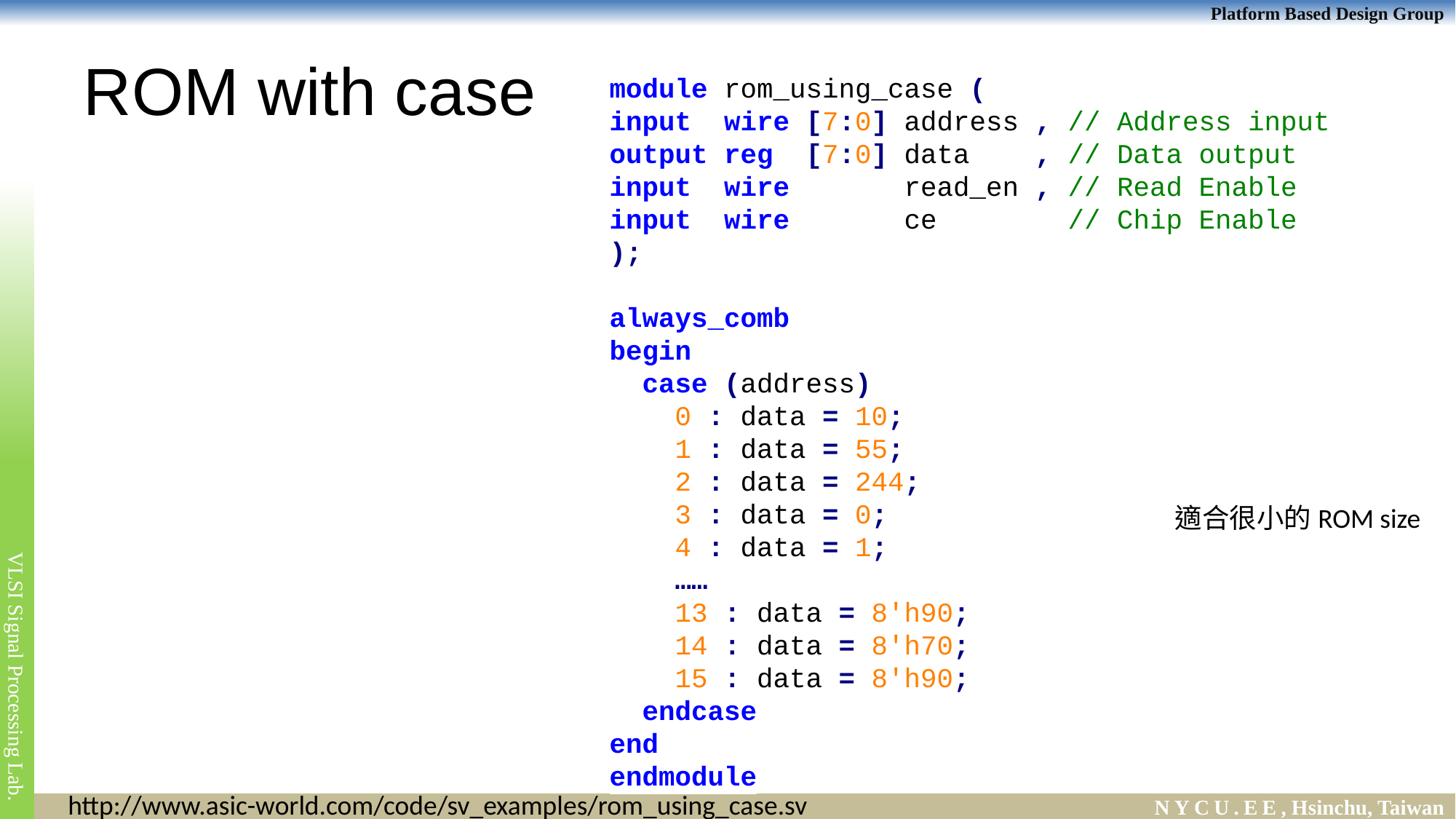

# ROM with case
module rom_using_case (
input  wire [7:0] address , // Address input
output reg  [7:0] data    , // Data output
input  wire       read_en , // Read Enable
input  wire       ce        // Chip Enable
);

always_comb
begin
  case (address)
    0 : data = 10;
    1 : data = 55;
    2 : data = 244;
    3 : data = 0;
    4 : data = 1;
    ……
    13 : data = 8'h90;
    14 : data = 8'h70;
    15 : data = 8'h90;
  endcase
end
endmodule
適合很小的ROM size
http://www.asic-world.com/code/sv_examples/rom_using_case.sv